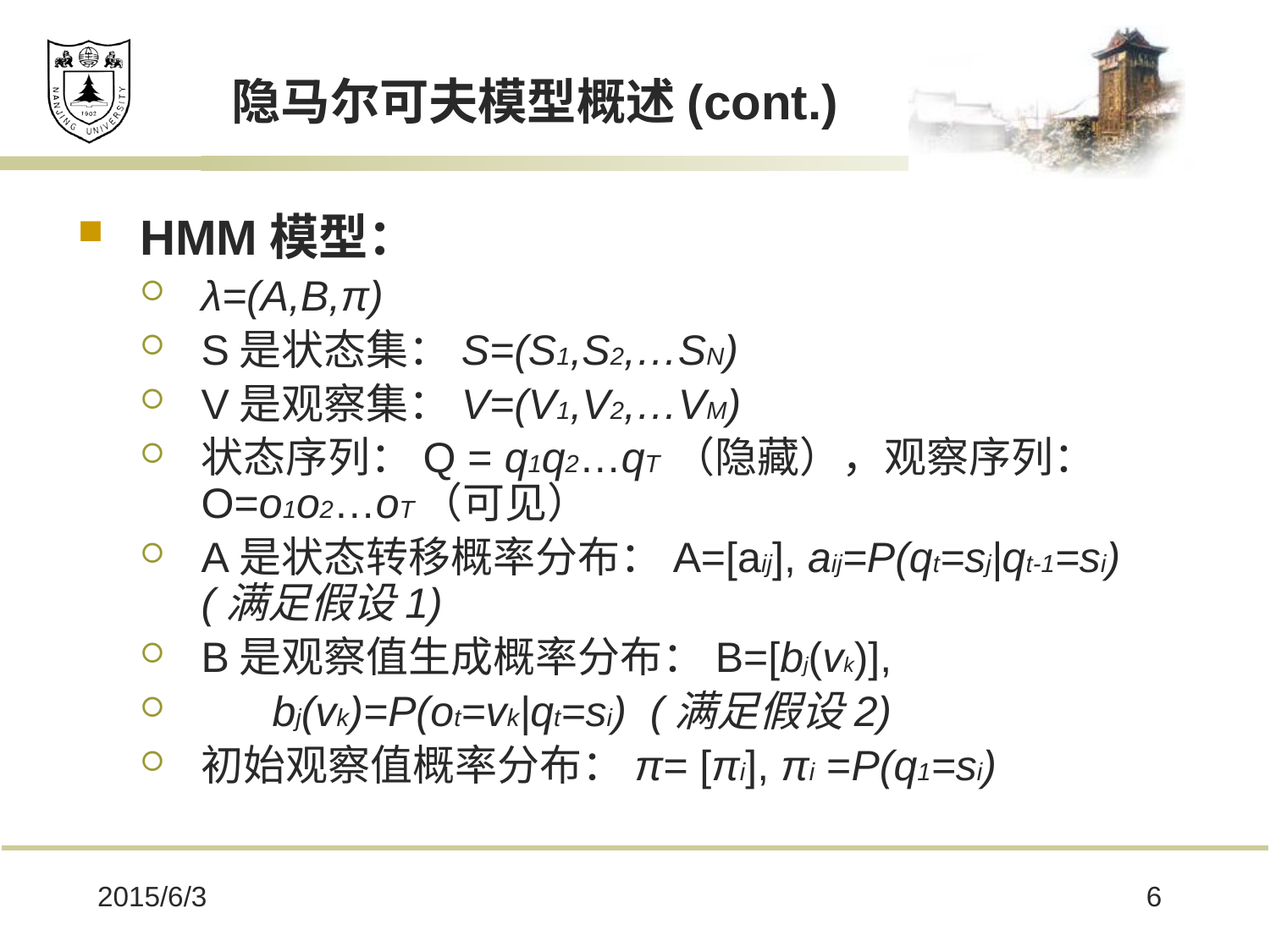

# 隐马尔可夫模型概述(cont.)
HMM模型：
λ=(A,B,π)
S是状态集：S=(S1,S2,…SN)
V是观察集：V=(V1,V2,…VM)
状态序列：Q = q1q2…qT （隐藏），观察序列：O=o1o2…oT（可见）
A是状态转移概率分布：A=[aij], aij=P(qt=sj|qt-1=si)   (满足假设1)
B是观察值生成概率分布：B=[bj(vk)],
      bj(vk)=P(ot=vk|qt=si)  (满足假设2)
初始观察值概率分布：π= [πi], πi =P(q1=si)

2015/6/3
6